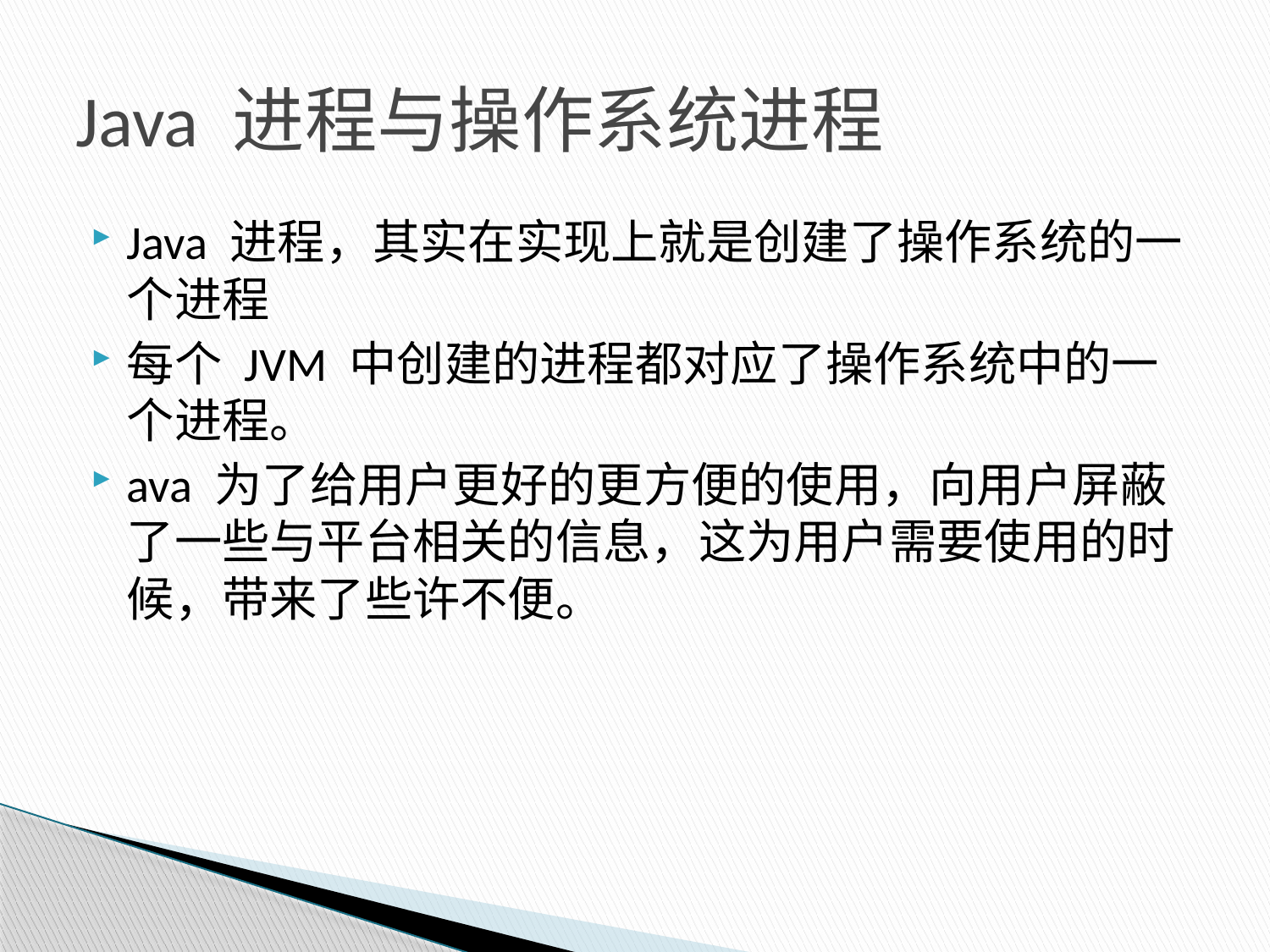

# Java 进程与操作系统进程
Java 进程，其实在实现上就是创建了操作系统的一个进程
每个 JVM 中创建的进程都对应了操作系统中的一个进程。
ava 为了给用户更好的更方便的使用，向用户屏蔽了一些与平台相关的信息，这为用户需要使用的时候，带来了些许不便。